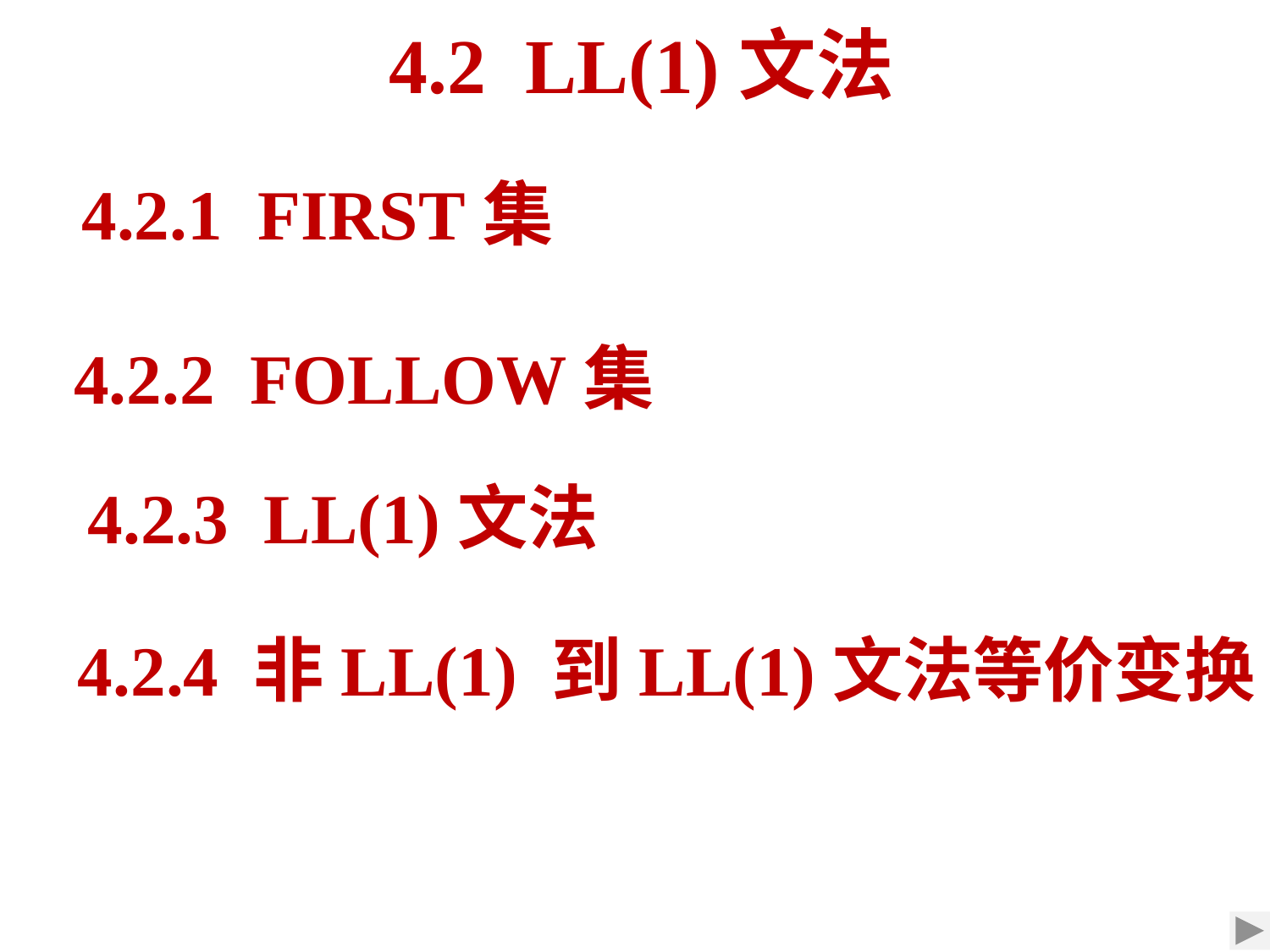

4.2  LL(1)文法
4.2.1  FIRST集
设CFG=(ＶT，ＶN，S，P)， α∈(Vt∪Vn) *
4.2.2  FOLLOW集
# 4.2.3  LL(1)文法
4.2.4 非LL(1) 到LL(1)文法等价变换